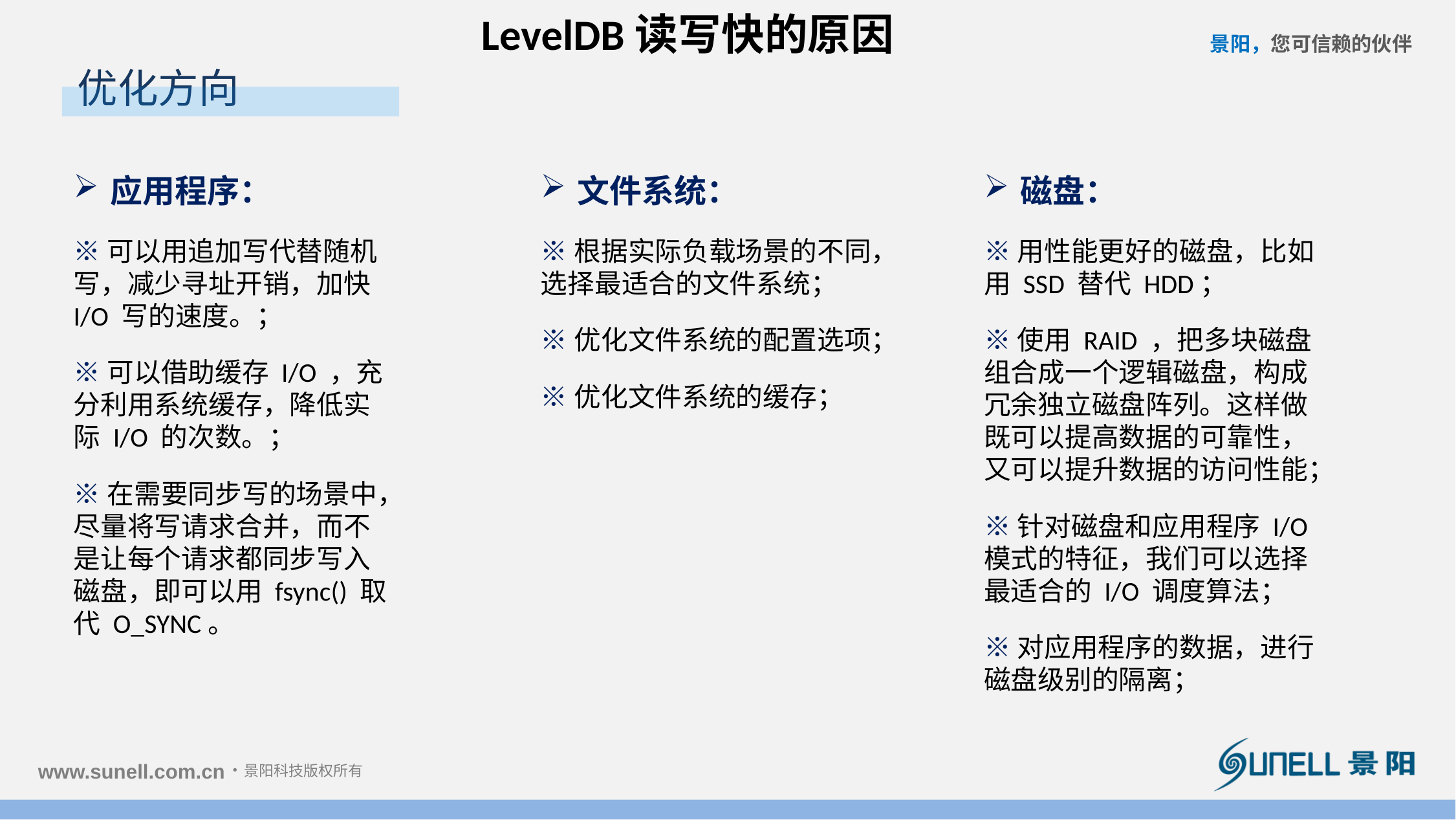

LevelDB读写快的原因

优化方向

应用程序：
※可以用追加写代替随机写，减少寻址开销，加快 I/O 写的速度。；
※可以借助缓存 I/O ，充分利用系统缓存，降低实际 I/O 的次数。；
※在需要同步写的场景中，尽量将写请求合并，而不是让每个请求都同步写入磁盘，即可以用 fsync() 取代 O_SYNC。
文件系统：
※根据实际负载场景的不同，选择最适合的文件系统；
※优化文件系统的配置选项；
※优化文件系统的缓存；
磁盘：
※用性能更好的磁盘，比如用 SSD 替代 HDD；
※使用 RAID ，把多块磁盘组合成一个逻辑磁盘，构成冗余独立磁盘阵列。这样做既可以提高数据的可靠性，又可以提升数据的访问性能；
※针对磁盘和应用程序 I/O 模式的特征，我们可以选择最适合的 I/O 调度算法；
※对应用程序的数据，进行磁盘级别的隔离；